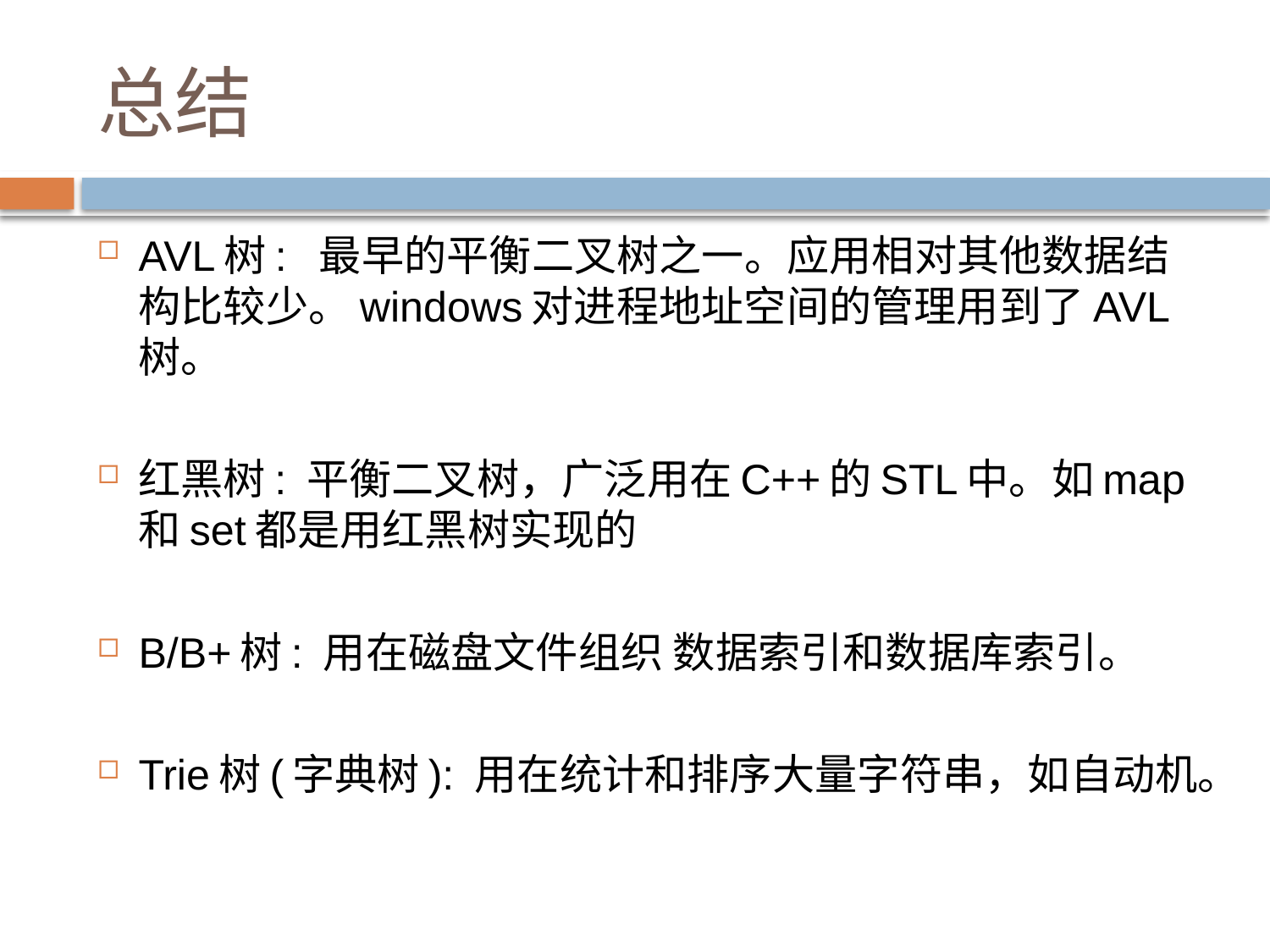

# 总结
AVL树:  最早的平衡二叉树之一。应用相对其他数据结构比较少。windows对进程地址空间的管理用到了AVL树。

红黑树: 平衡二叉树，广泛用在C++的STL中。如map和set都是用红黑树实现的

B/B+树: 用在磁盘文件组织 数据索引和数据库索引。

Trie树(字典树): 用在统计和排序大量字符串，如自动机。